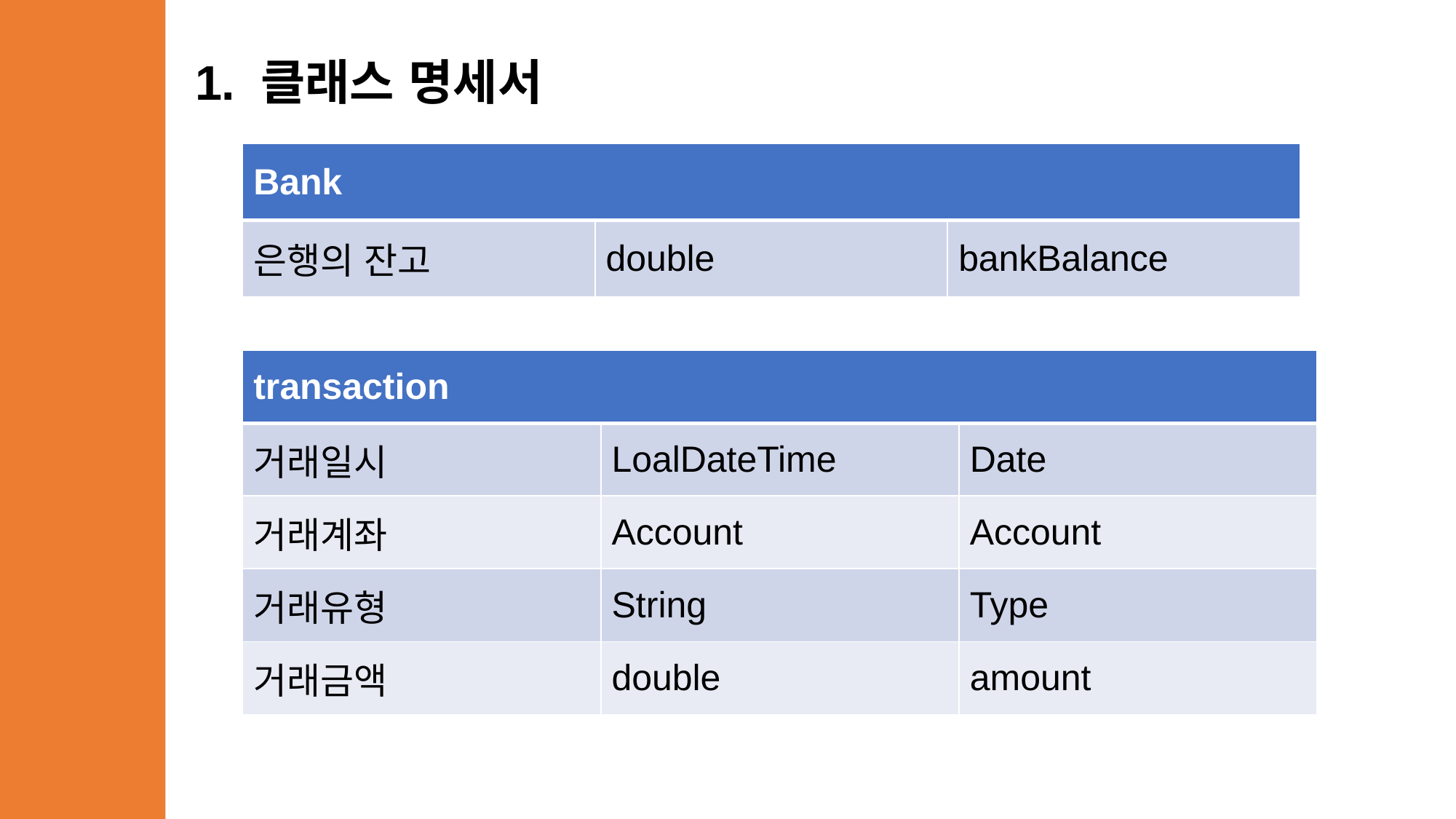

1. 클래스 명세서
| Bank |  |  |
| --- | --- | --- |
| 은행의 잔고 | double | bankBalance |
| transaction |  |  |
| --- | --- | --- |
| 거래일시 | LoalDateTime | Date |
| 거래계좌 | Account | Account |
| 거래유형 | String | Type |
| 거래금액 | double | amount |